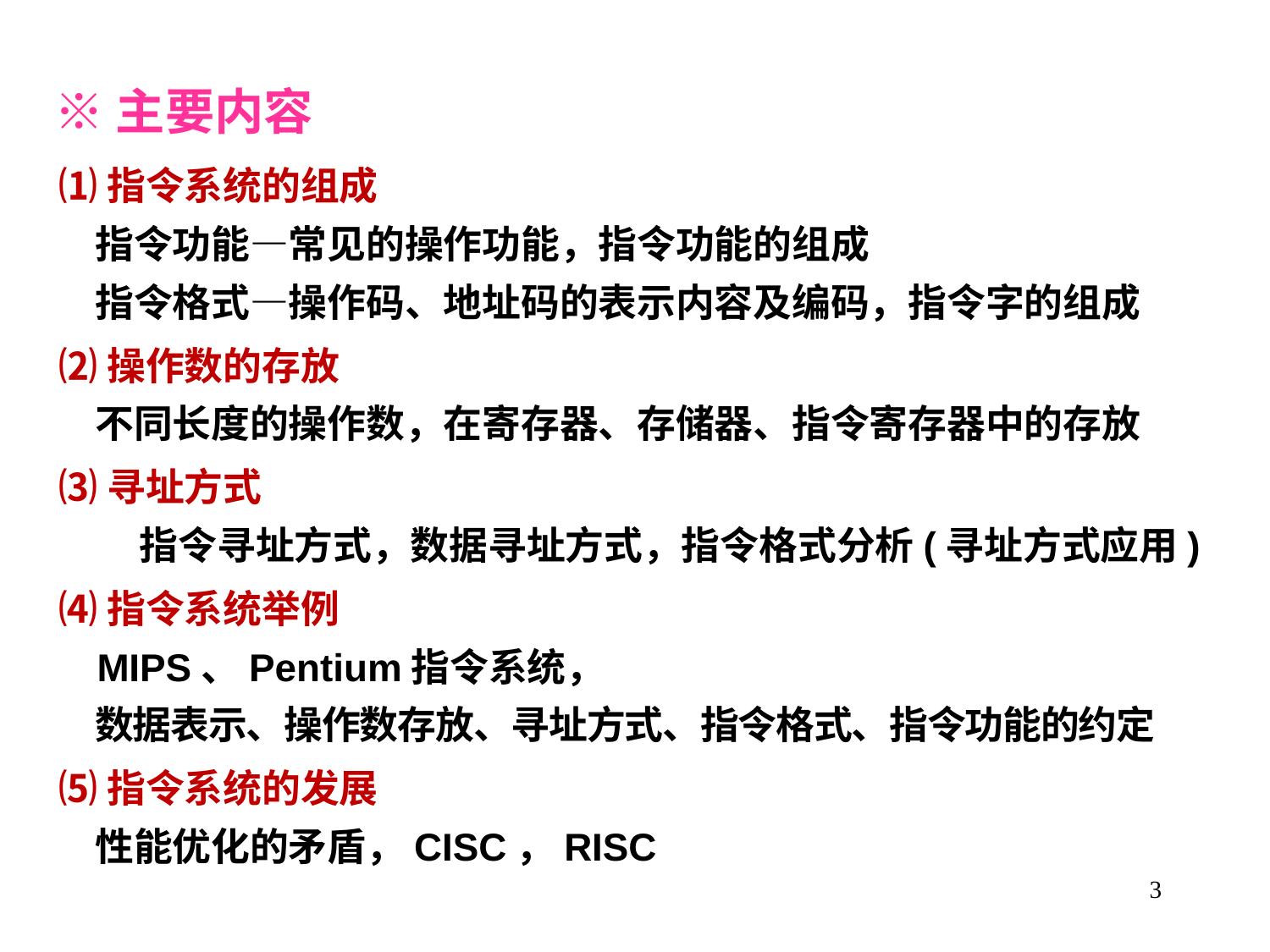

※主要内容
   ⑴指令系统的组成
      指令功能—常见的操作功能，指令功能的组成
      指令格式—操作码、地址码的表示内容及编码，指令字的组成
   ⑵操作数的存放
      不同长度的操作数，在寄存器、存储器、指令寄存器中的存放
   ⑶寻址方式
           指令寻址方式，数据寻址方式，指令格式分析(寻址方式应用)
   ⑷指令系统举例
      MIPS、Pentium指令系统，
      数据表示、操作数存放、寻址方式、指令格式、指令功能的约定
   ⑸指令系统的发展
      性能优化的矛盾，CISC，RISC
3